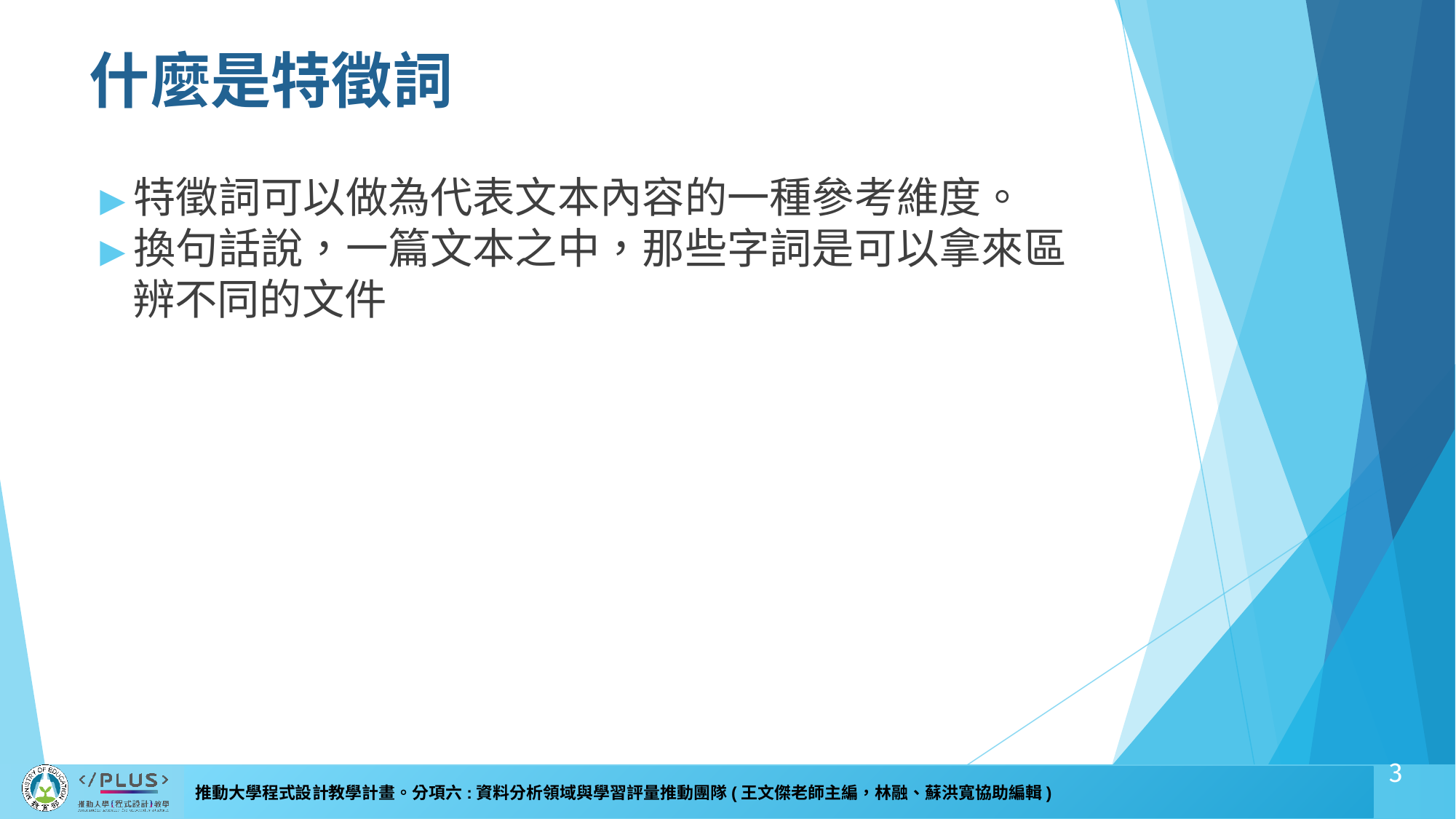

# 什麼是特徵詞
特徵詞可以做為代表文本內容的一種參考維度。
換句話說，一篇文本之中，那些字詞是可以拿來區辨不同的文件

3
推動大學程式設計教學計畫。分項六:資料分析領域與學習評量推動團隊(王文傑老師主編，林融、蘇洪寬協助編輯)